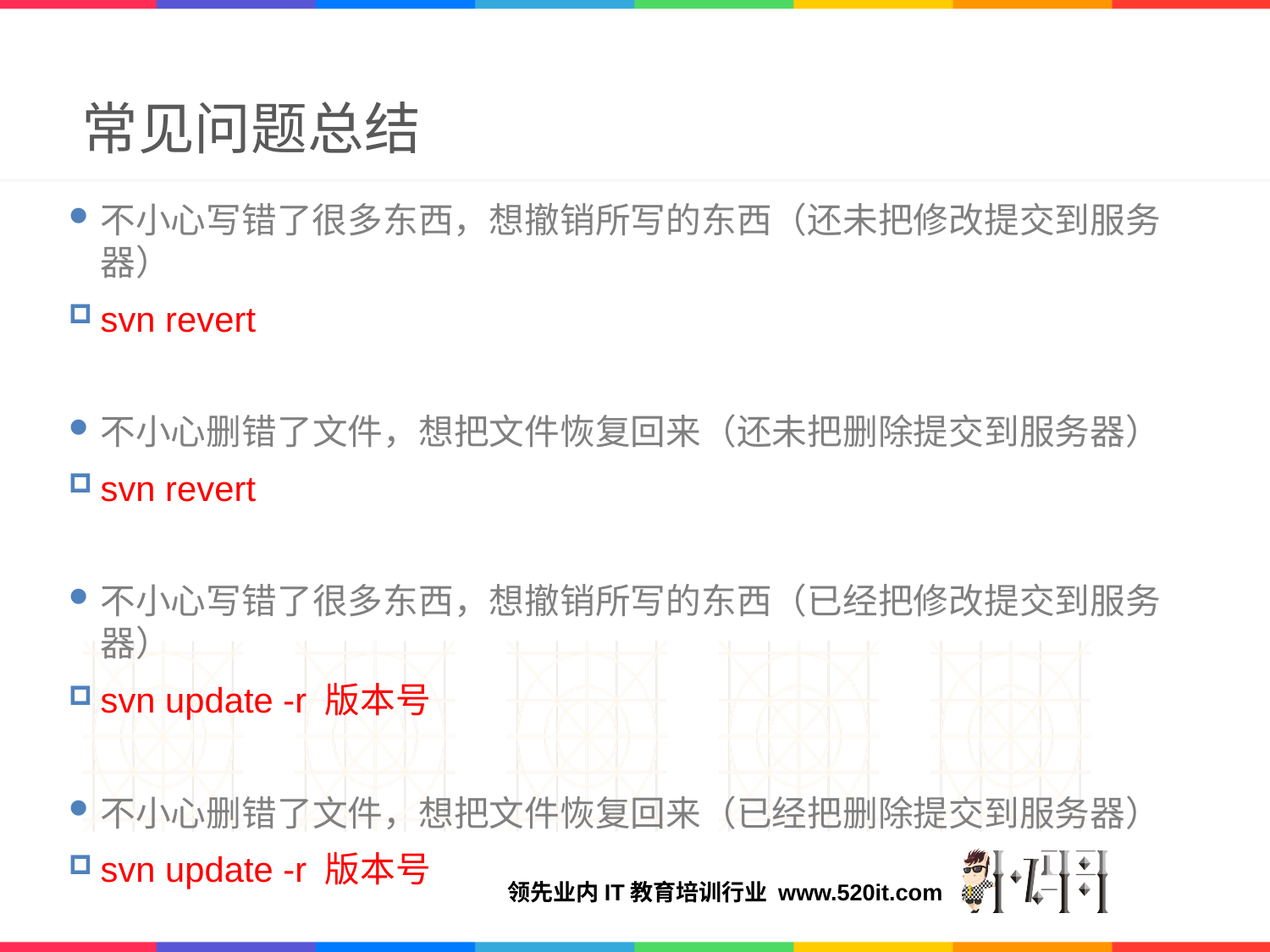

# 常见问题总结
不小心写错了很多东西，想撤销所写的东西（还未把修改提交到服务器）
svn revert

不小心删错了文件，想把文件恢复回来（还未把删除提交到服务器）
svn revert

不小心写错了很多东西，想撤销所写的东西（已经把修改提交到服务器）
svn update -r 版本号

不小心删错了文件，想把文件恢复回来（已经把删除提交到服务器）
svn update -r 版本号